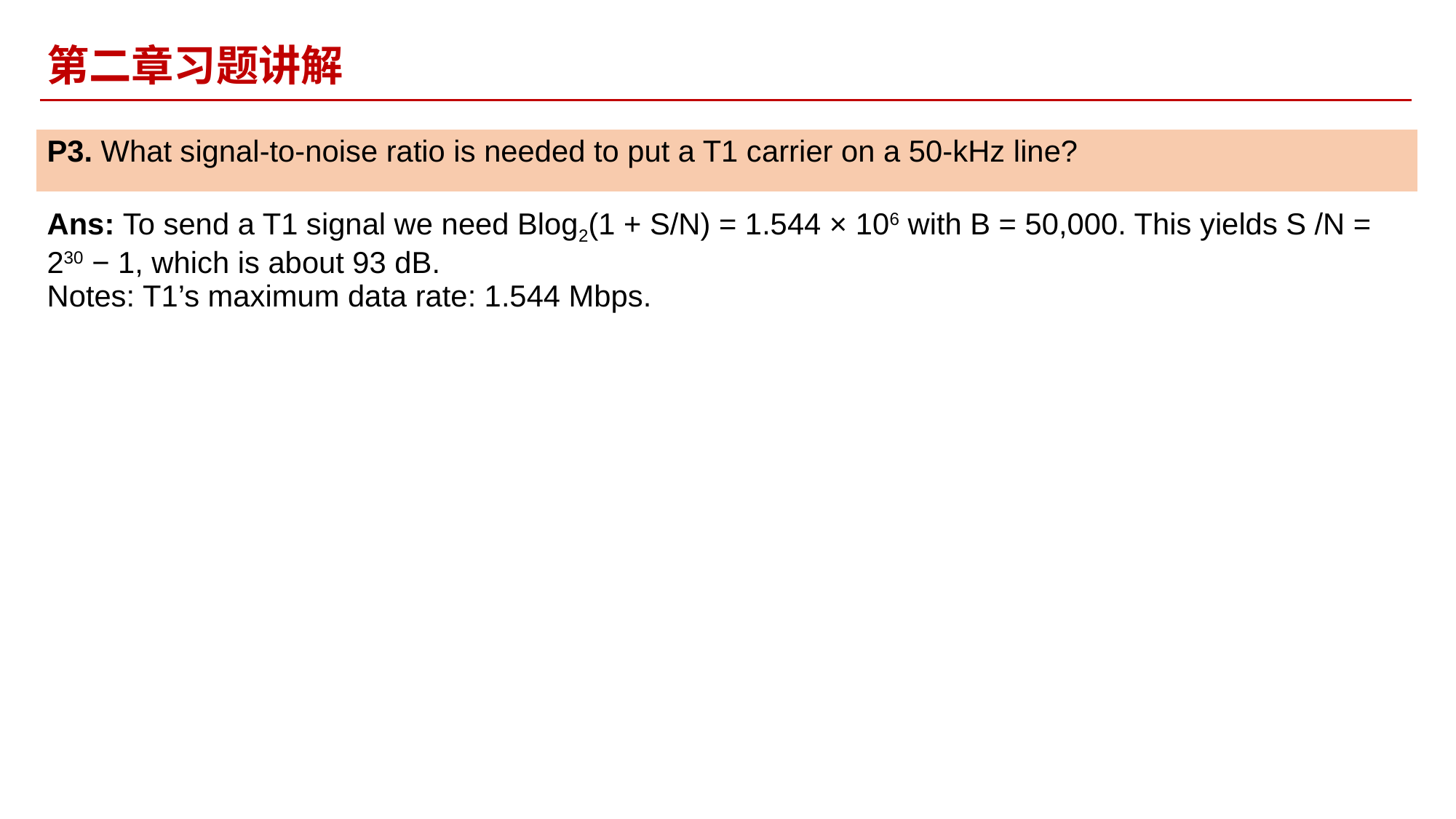

第二章习题讲解
| P3. What signal-to-noise ratio is needed to put a T1 carrier on a 50-kHz line? |
| --- |
| Ans: To send a T1 signal we need Blog2(1 + S/N) = 1.544 × 106 with B = 50,000. This yields S /N = 230 − 1, which is about 93 dB. Notes: T1’s maximum data rate: 1.544 Mbps. |
| --- |